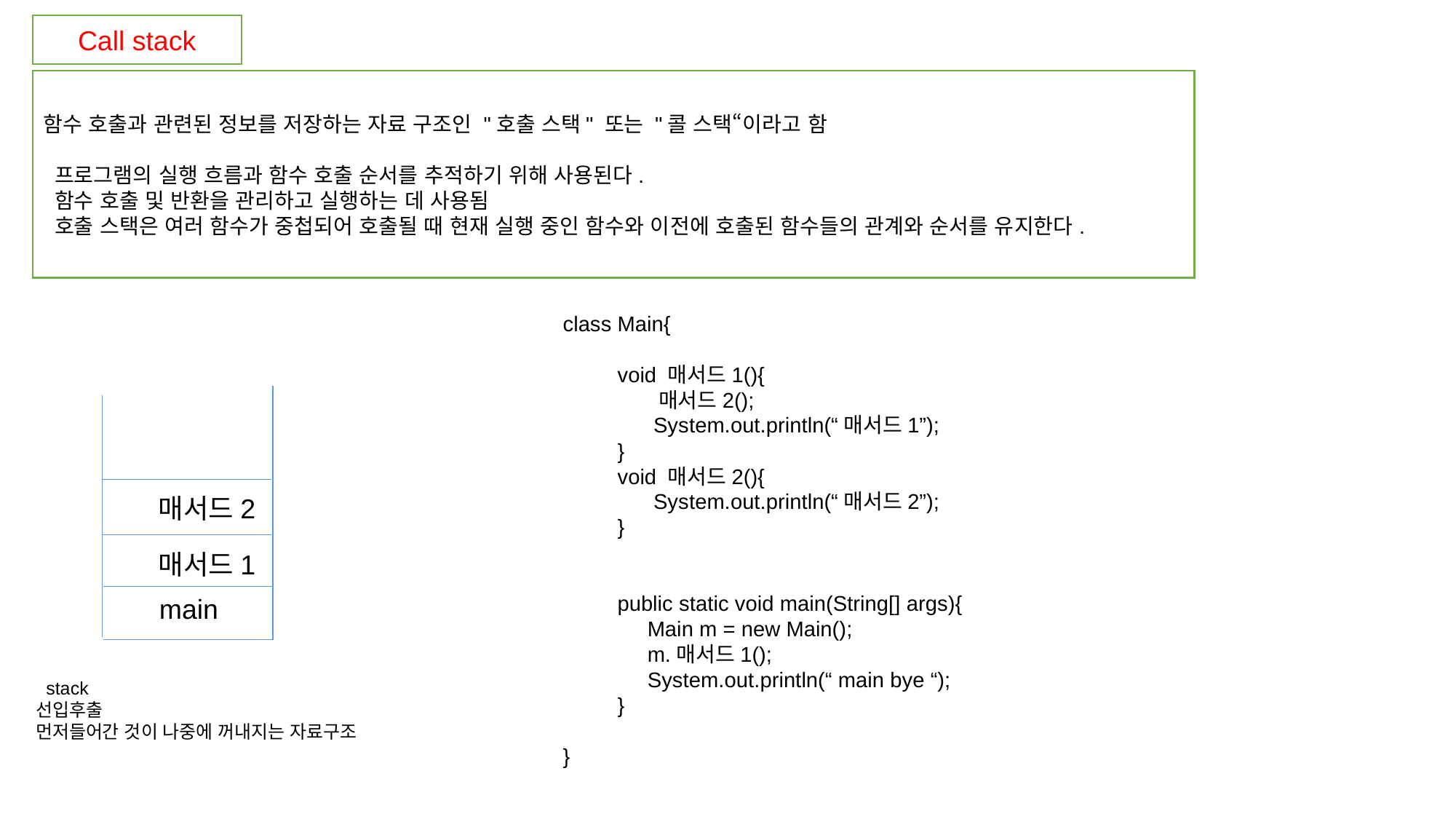

Call stack
함수 호출과 관련된 정보를 저장하는 자료 구조인 "호출 스택" 또는 "콜 스택“이라고 함

 프로그램의 실행 흐름과 함수 호출 순서를 추적하기 위해 사용된다.
 함수 호출 및 반환을 관리하고 실행하는 데 사용됨
 호출 스택은 여러 함수가 중첩되어 호출될 때 현재 실행 중인 함수와 이전에 호출된 함수들의 관계와 순서를 유지한다.
class Main{

void 매서드1(){
      매서드2();
      System.out.println(“매서드1”);
}
void 매서드2(){
      System.out.println(“매서드2”);
}

public static void main(String[] args){
     Main m = new Main();
     m.매서드1();
     System.out.println(“ main bye “);
}

}
매서드2
매서드1
main
  stack
선입후출
먼저들어간 것이 나중에 꺼내지는 자료구조